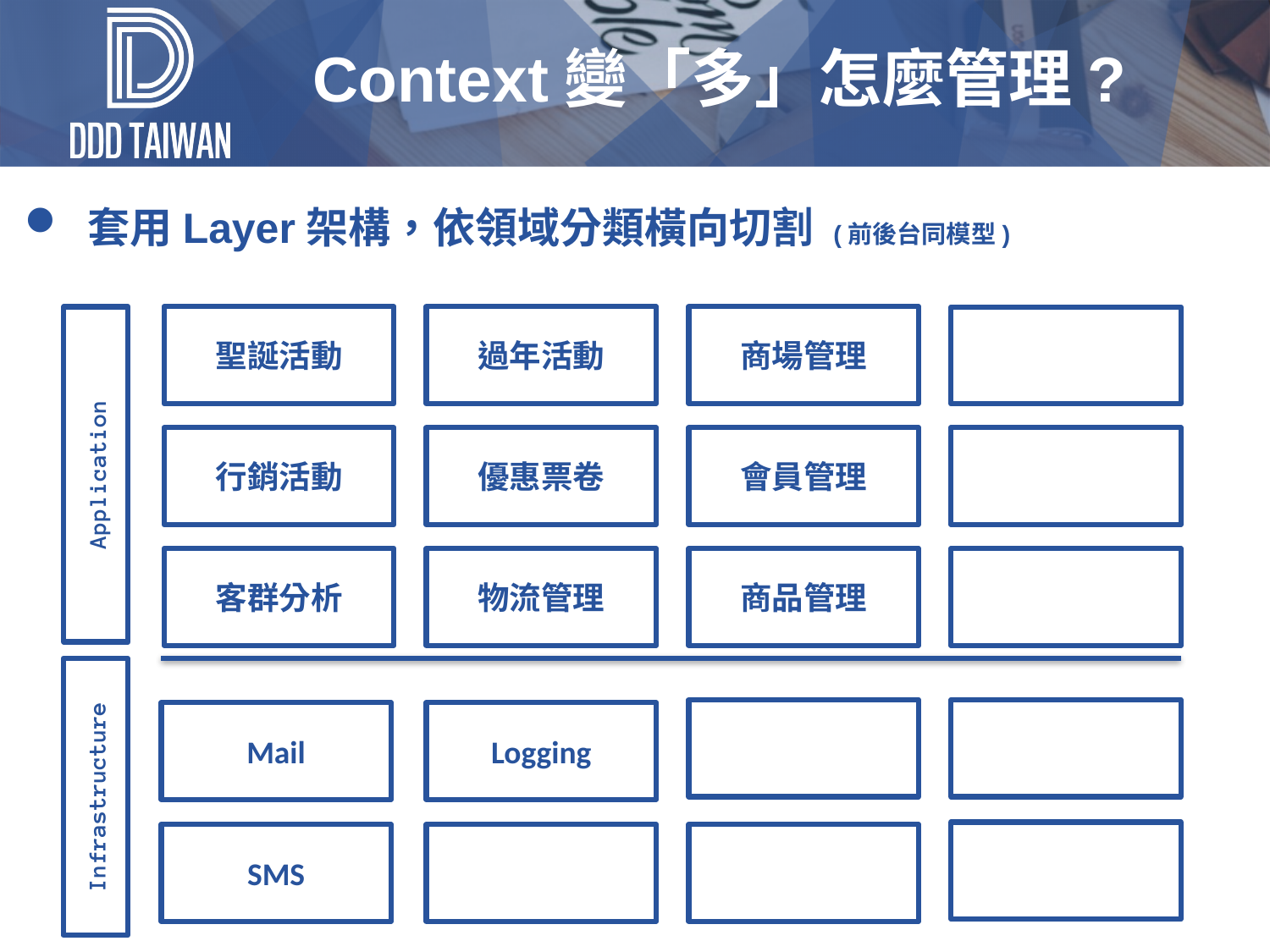

# Context變「多」怎麼管理?
套用Layer架構，依領域分類橫向切割 (前後台同模型)
Application
聖誕活動
過年活動
商場管理

行銷活動
優惠票卷
會員管理

客群分析
物流管理
商品管理

Infrastructure

Mail
Logging

SMS